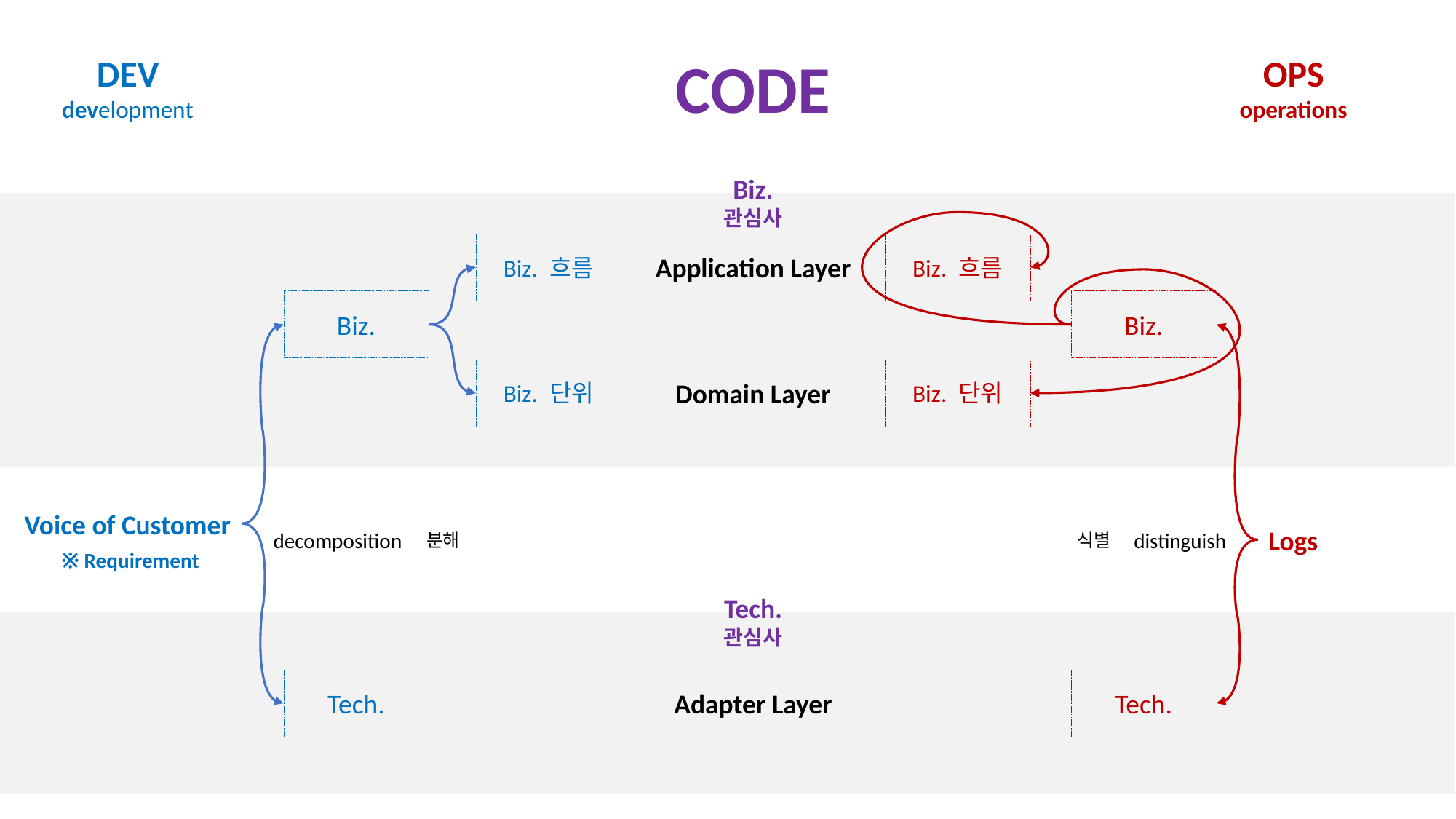

CODE
DEV
development
OPS
operations
Biz.
관심사

Application Layer
Biz. 흐름
Biz. 흐름

Biz.
Biz.

Domain Layer
Biz. 단위
Biz. 단위
Voice of Customer
※ Requirement
Logs
decomposition
distinguish
분해
식별
Tech.
관심사

Tech.
Adapter Layer
Tech.